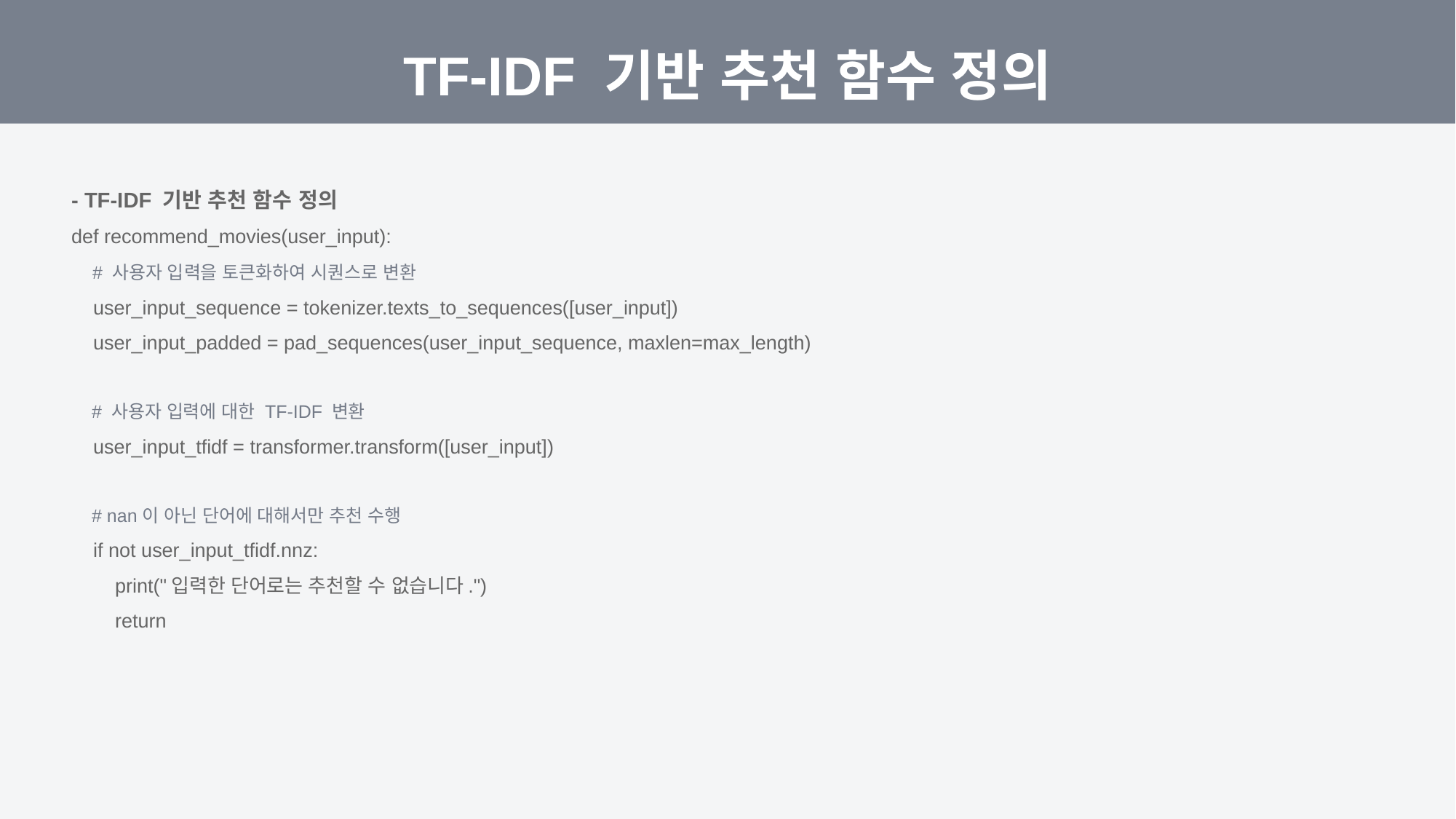

TF-IDF 기반 추천 함수 정의
- TF-IDF 기반 추천 함수 정의
def recommend_movies(user_input):
    # 사용자 입력을 토큰화하여 시퀀스로 변환
    user_input_sequence = tokenizer.texts_to_sequences([user_input])
    user_input_padded = pad_sequences(user_input_sequence, maxlen=max_length)
    # 사용자 입력에 대한 TF-IDF 변환
    user_input_tfidf = transformer.transform([user_input])
    # nan이 아닌 단어에 대해서만 추천 수행
    if not user_input_tfidf.nnz:
        print("입력한 단어로는 추천할 수 없습니다.")
        return